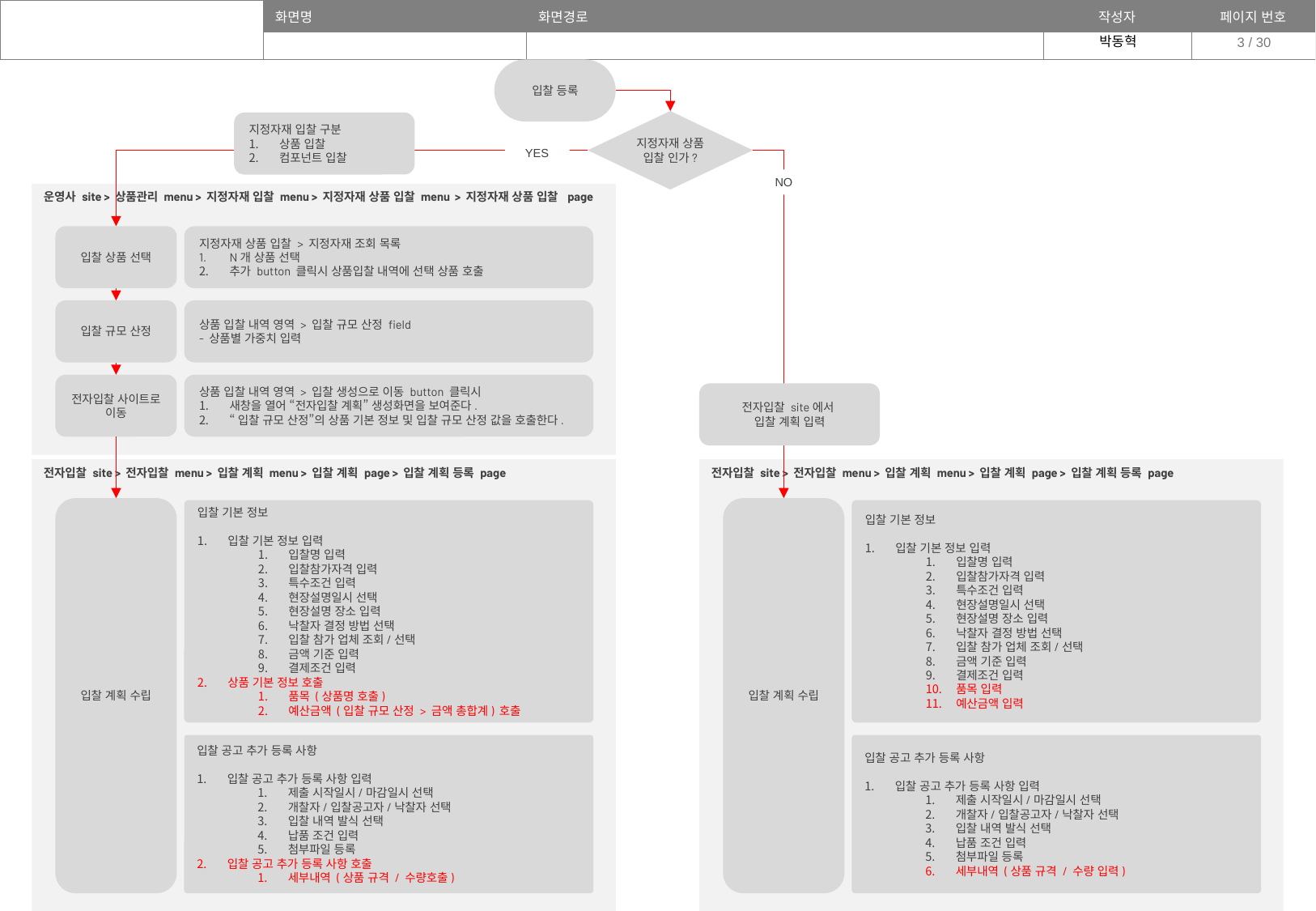

3
입찰 등록
지정자재 상품 입찰 인가?
지정자재 입찰 구분
상품 입찰
컴포넌트 입찰
YES
NO
운영사 site > 상품관리 menu > 지정자재 입찰 menu > 지정자재 상품 입찰 menu  > 지정자재 상품 입찰  page
입찰 상품 선택
지정자재 상품 입찰 > 지정자재 조회 목록
N개 상품 선택
추가 button 클릭시 상품입찰 내역에 선택 상품 호출
입찰 규모 산정
상품 입찰 내역 영역 > 입찰 규모 산정 field
- 상품별 가중치 입력
상품 입찰 내역 영역 > 입찰 생성으로 이동 button 클릭시
새창을 열어 “전자입찰 계획” 생성화면을 보여준다.
“입찰 규모 산정”의 상품 기본 정보 및 입찰 규모 산정 값을 호출한다.
전자입찰 사이트로 이동
전자입찰 site에서
입찰 계획 입력
전자입찰 site > 전자입찰 menu > 입찰 계획 menu > 입찰 계획 page > 입찰 계획 등록 page
전자입찰 site > 전자입찰 menu > 입찰 계획 menu > 입찰 계획 page > 입찰 계획 등록 page
입찰 계획 수립
입찰 계획 수립
입찰 기본 정보

입찰 기본 정보 입력
입찰명 입력
입찰참가자격 입력
특수조건 입력
현장설명일시 선택
현장설명 장소 입력
낙찰자 결정 방법 선택
입찰 참가 업체 조회/선택
금액 기준 입력
결제조건 입력
상품 기본 정보 호출
품목 (상품명 호출)
예산금액 (입찰 규모 산정 > 금액 총합계) 호출
입찰 기본 정보

입찰 기본 정보 입력
입찰명 입력
입찰참가자격 입력
특수조건 입력
현장설명일시 선택
현장설명 장소 입력
낙찰자 결정 방법 선택
입찰 참가 업체 조회/선택
금액 기준 입력
결제조건 입력
품목 입력
예산금액 입력
입찰 공고 추가 등록 사항

입찰 공고 추가 등록 사항 입력
제출 시작일시/마감일시 선택
개찰자/입찰공고자/낙찰자 선택
입찰 내역 발식 선택
납품 조건 입력
첨부파일 등록
입찰 공고 추가 등록 사항 호출
세부내역 (상품 규격 / 수량호출)
입찰 공고 추가 등록 사항

입찰 공고 추가 등록 사항 입력
제출 시작일시/마감일시 선택
개찰자/입찰공고자/낙찰자 선택
입찰 내역 발식 선택
납품 조건 입력
첨부파일 등록
세부내역 (상품 규격 / 수량 입력)